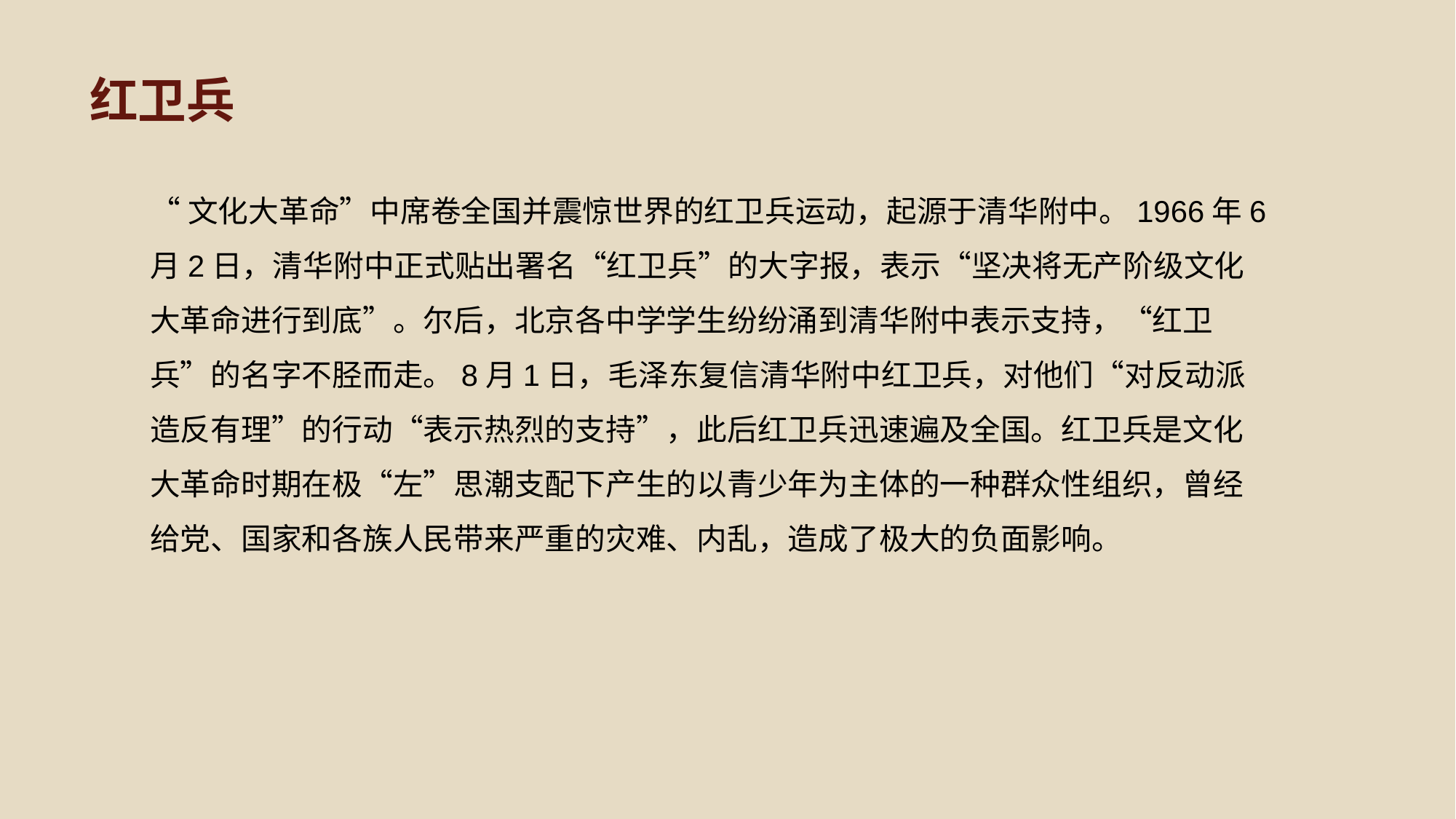

红卫兵
“文化大革命”中席卷全国并震惊世界的红卫兵运动，起源于清华附中。1966年6月2日，清华附中正式贴出署名“红卫兵”的大字报，表示“坚决将无产阶级文化大革命进行到底”。尔后，北京各中学学生纷纷涌到清华附中表示支持，“红卫兵”的名字不胫而走。8月1日，毛泽东复信清华附中红卫兵，对他们“对反动派造反有理”的行动“表示热烈的支持”，此后红卫兵迅速遍及全国。红卫兵是文化大革命时期在极“左”思潮支配下产生的以青少年为主体的一种群众性组织，曾经给党、国家和各族人民带来严重的灾难、内乱，造成了极大的负面影响。